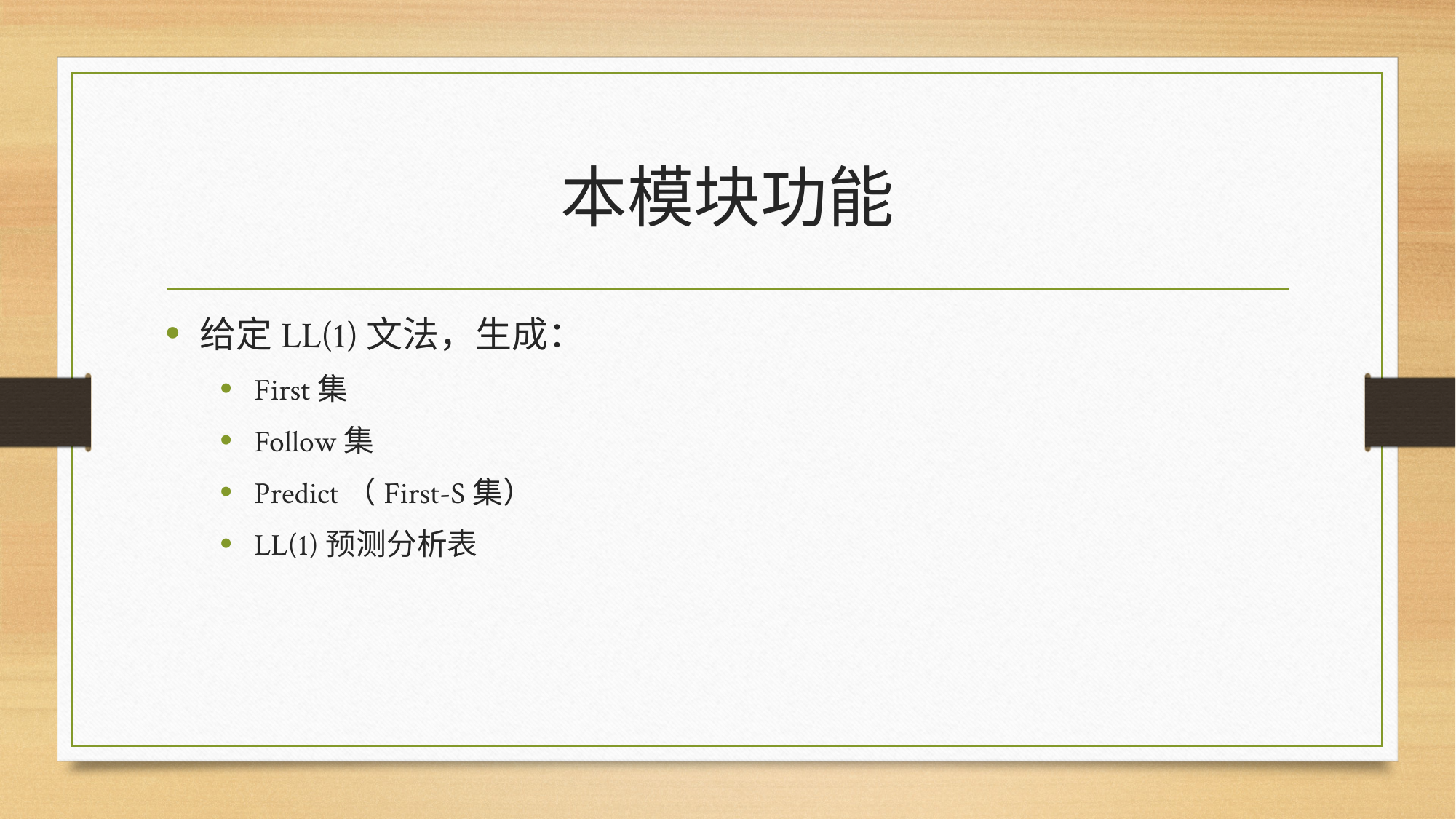

# 本模块功能
给定LL(1)文法，生成：
First集
Follow集
Predict（First-S集）
LL(1)预测分析表